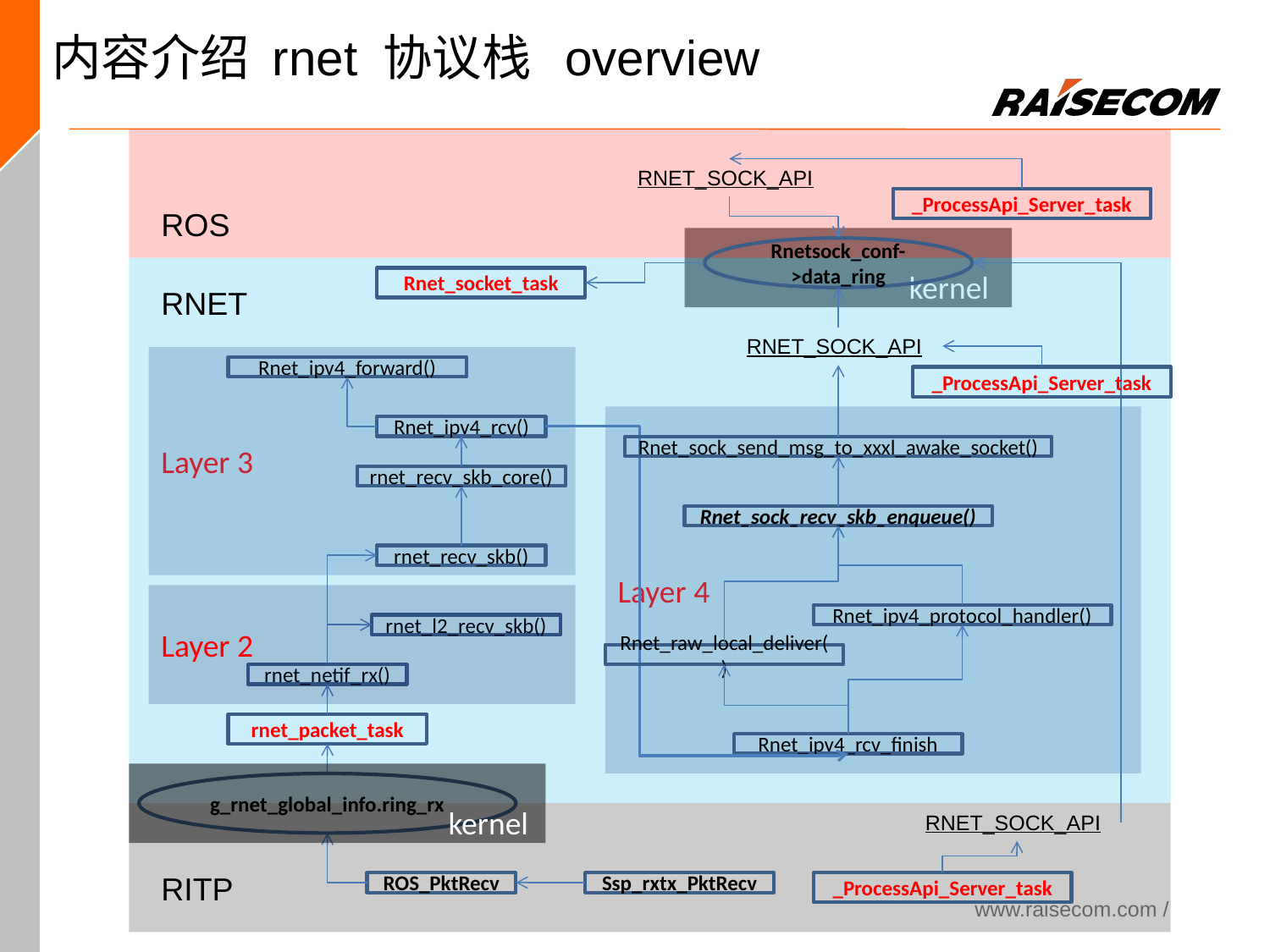

内容介绍 rnet 协议栈  overview

RNET_SOCK_API
_ProcessApi_Server_task
ROS

                            kernel
Rnetsock_conf->data_ring

Rnet_socket_task
RNET
RNET_SOCK_API
Layer 3
Rnet_ipv4_forward()
_ProcessApi_Server_task
Layer 4
Rnet_ipv4_rcv()
Rnet_sock_send_msg_to_xxxl_awake_socket()
rnet_recv_skb_core()
Rnet_sock_recv_skb_enqueue()
rnet_recv_skb()
Layer 2
Rnet_ipv4_protocol_handler()
rnet_l2_recv_skb()
Rnet_raw_local_deliver()
rnet_netif_rx()
rnet_packet_task
Rnet_ipv4_rcv_finish

                                          kernel
g_rnet_global_info.ring_rx

RNET_SOCK_API
RITP
ROS_PktRecv
Ssp_rxtx_PktRecv
_ProcessApi_Server_task